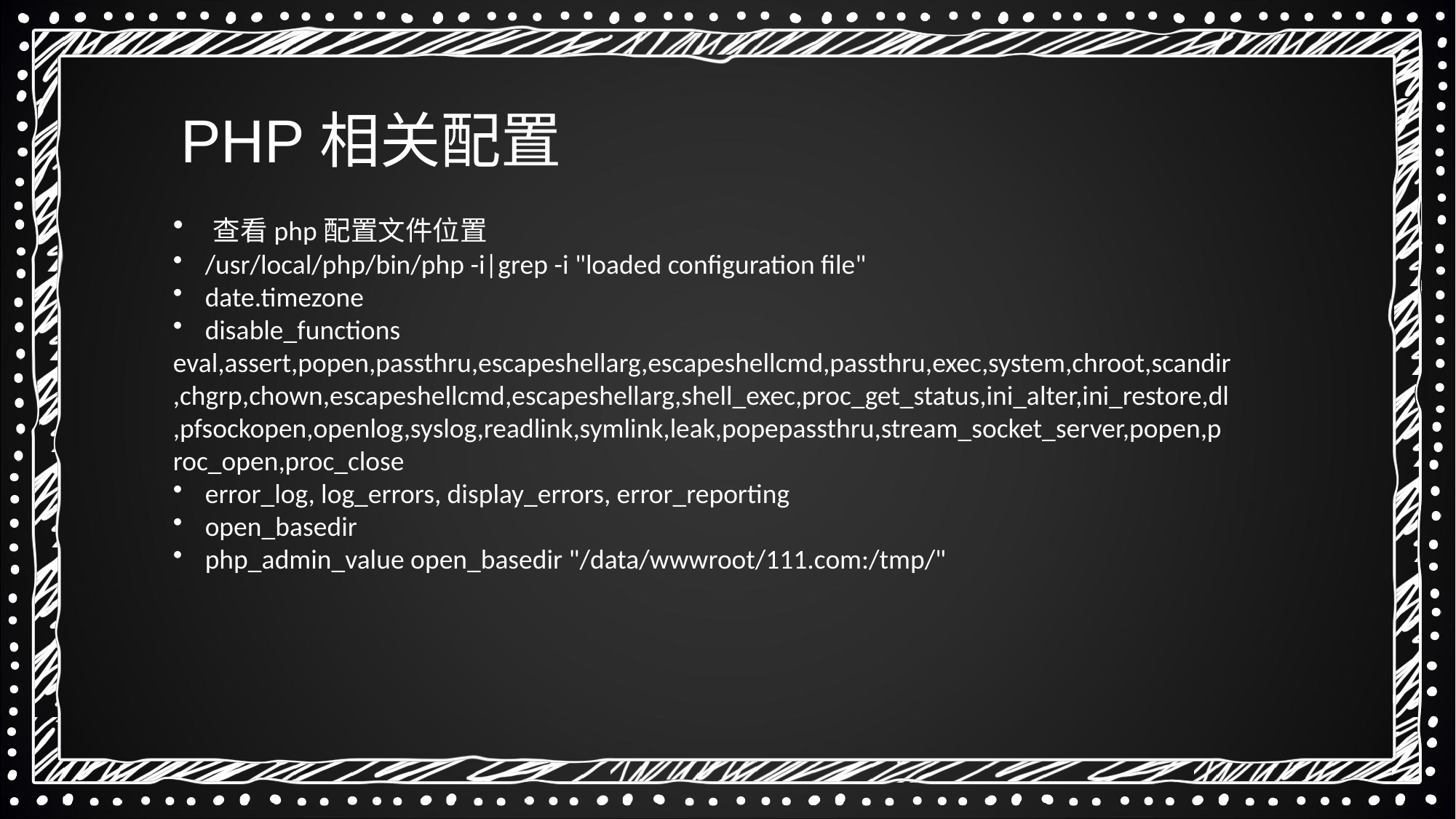

PHP相关配置
 查看php配置文件位置
 /usr/local/php/bin/php -i|grep -i "loaded configuration file"
 date.timezone
 disable_functions
eval,assert,popen,passthru,escapeshellarg,escapeshellcmd,passthru,exec,system,chroot,scandir,chgrp,chown,escapeshellcmd,escapeshellarg,shell_exec,proc_get_status,ini_alter,ini_restore,dl,pfsockopen,openlog,syslog,readlink,symlink,leak,popepassthru,stream_socket_server,popen,proc_open,proc_close
 error_log, log_errors, display_errors, error_reporting
 open_basedir
 php_admin_value open_basedir "/data/wwwroot/111.com:/tmp/"